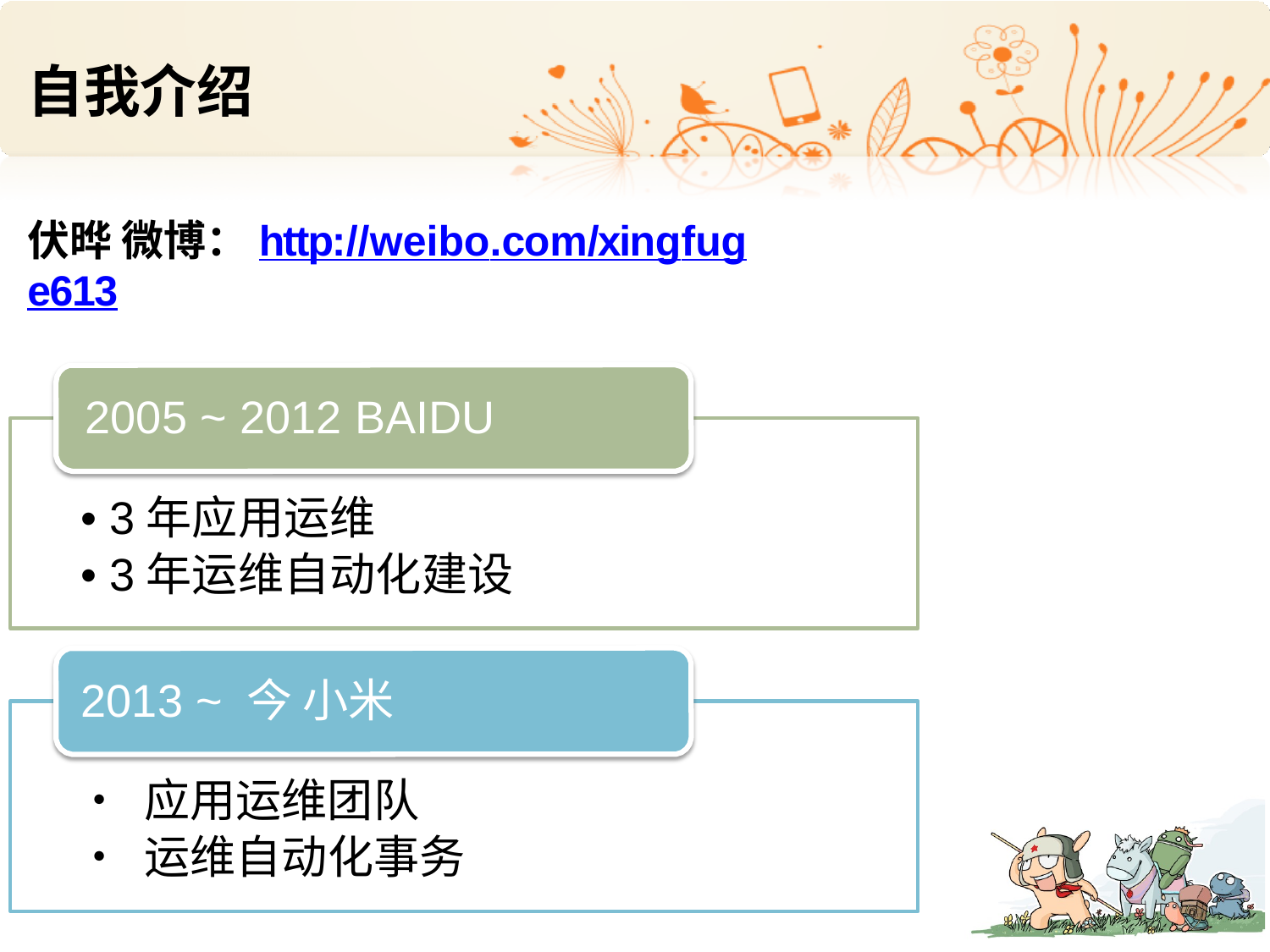

# 自我介绍
伏晔 微博：http://weibo.com/xingfuge613

2005 ~ 2012 BAIDU

• 3年应用运维
• 3年运维自动化建设

2013 ~ 今 小米

• 应用运维团队
• 运维自动化事务